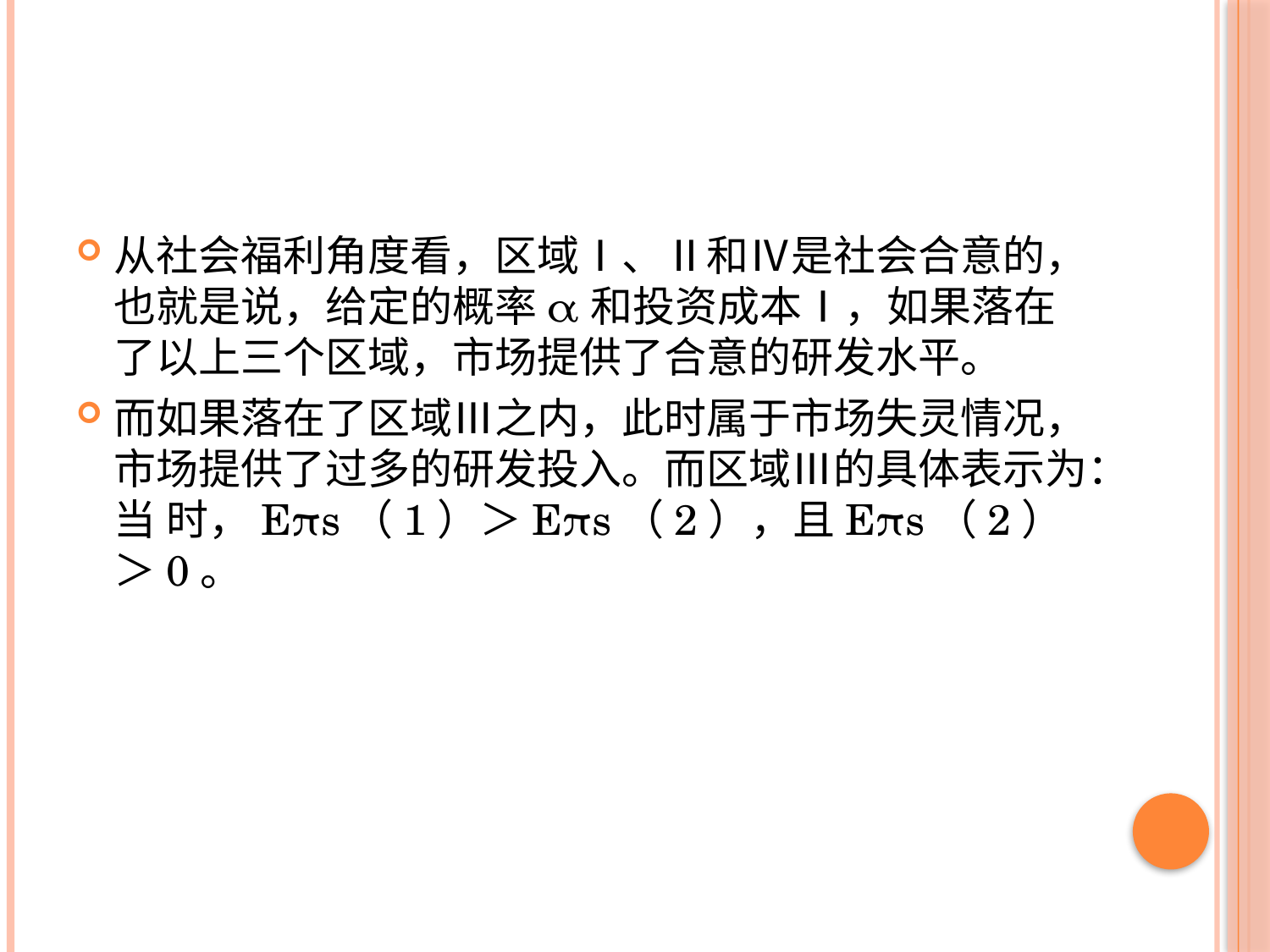

#
从社会福利角度看，区域Ⅰ、Ⅱ和Ⅳ是社会合意的，也就是说，给定的概率α和投资成本Ⅰ，如果落在了以上三个区域，市场提供了合意的研发水平。
而如果落在了区域Ⅲ之内，此时属于市场失灵情况，市场提供了过多的研发投入。而区域Ⅲ的具体表示为：当 时，Eπs（1）＞Eπs（2），且Eπs（2）＞0。